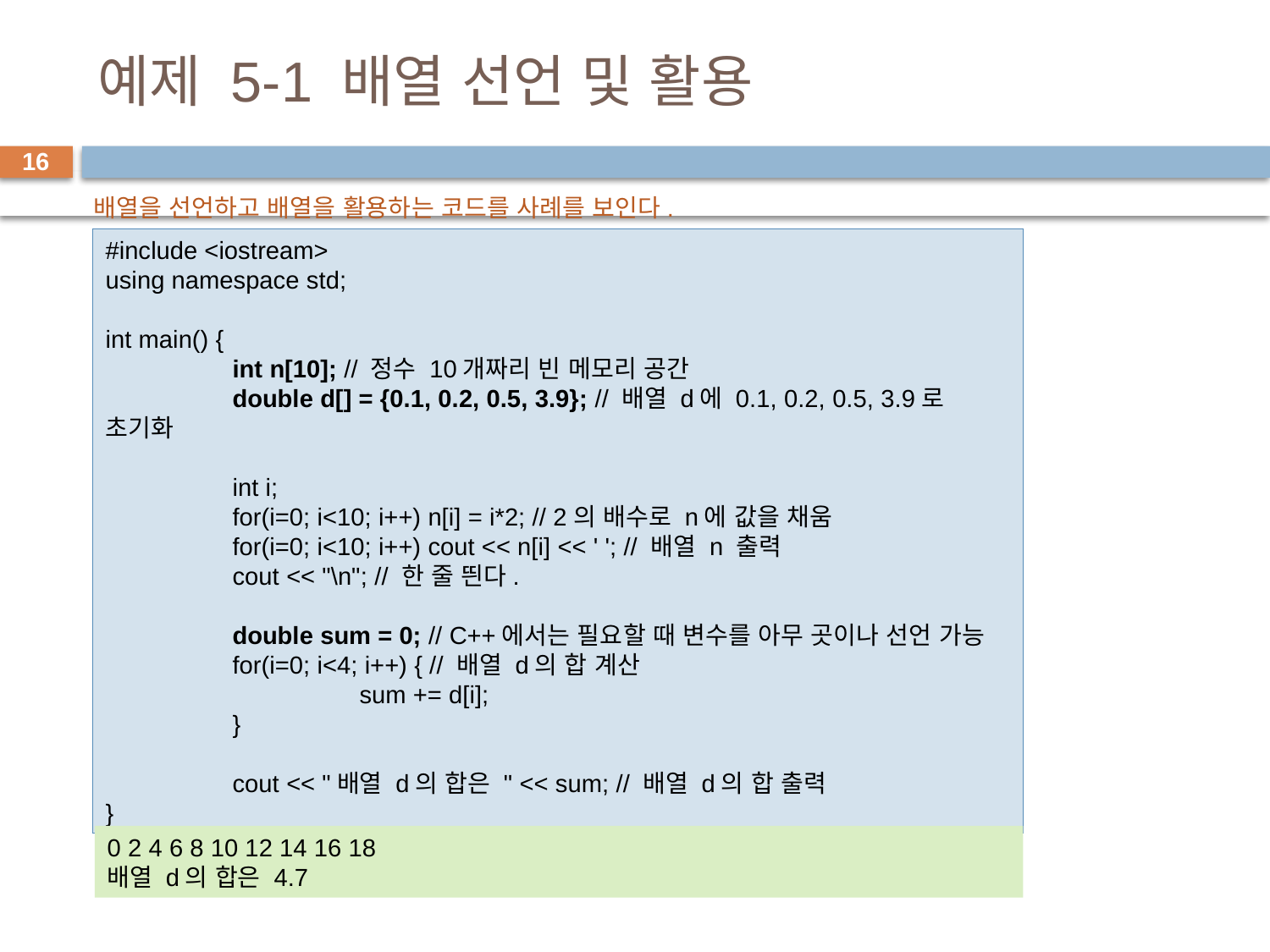

# 예제 5-1 배열 선언 및 활용
16
배열을 선언하고 배열을 활용하는 코드를 사례를 보인다.
#include <iostream>
using namespace std;

int main() {
	int n[10]; // 정수 10개짜리 빈 메모리 공간
	double d[] = {0.1, 0.2, 0.5, 3.9}; // 배열 d에 0.1, 0.2, 0.5, 3.9로 초기화

	int i;
	for(i=0; i<10; i++) n[i] = i*2; // 2의 배수로 n에 값을 채움
	for(i=0; i<10; i++) cout << n[i] << ' '; // 배열 n 출력
	cout << "\n"; // 한 줄 띈다.

	double sum = 0; // C++에서는 필요할 때 변수를 아무 곳이나 선언 가능
	for(i=0; i<4; i++) { // 배열 d의 합 계산
		sum += d[i];
	}

	cout << "배열 d의 합은 " << sum; // 배열 d의 합 출력
}
0 2 4 6 8 10 12 14 16 18
배열 d의 합은 4.7